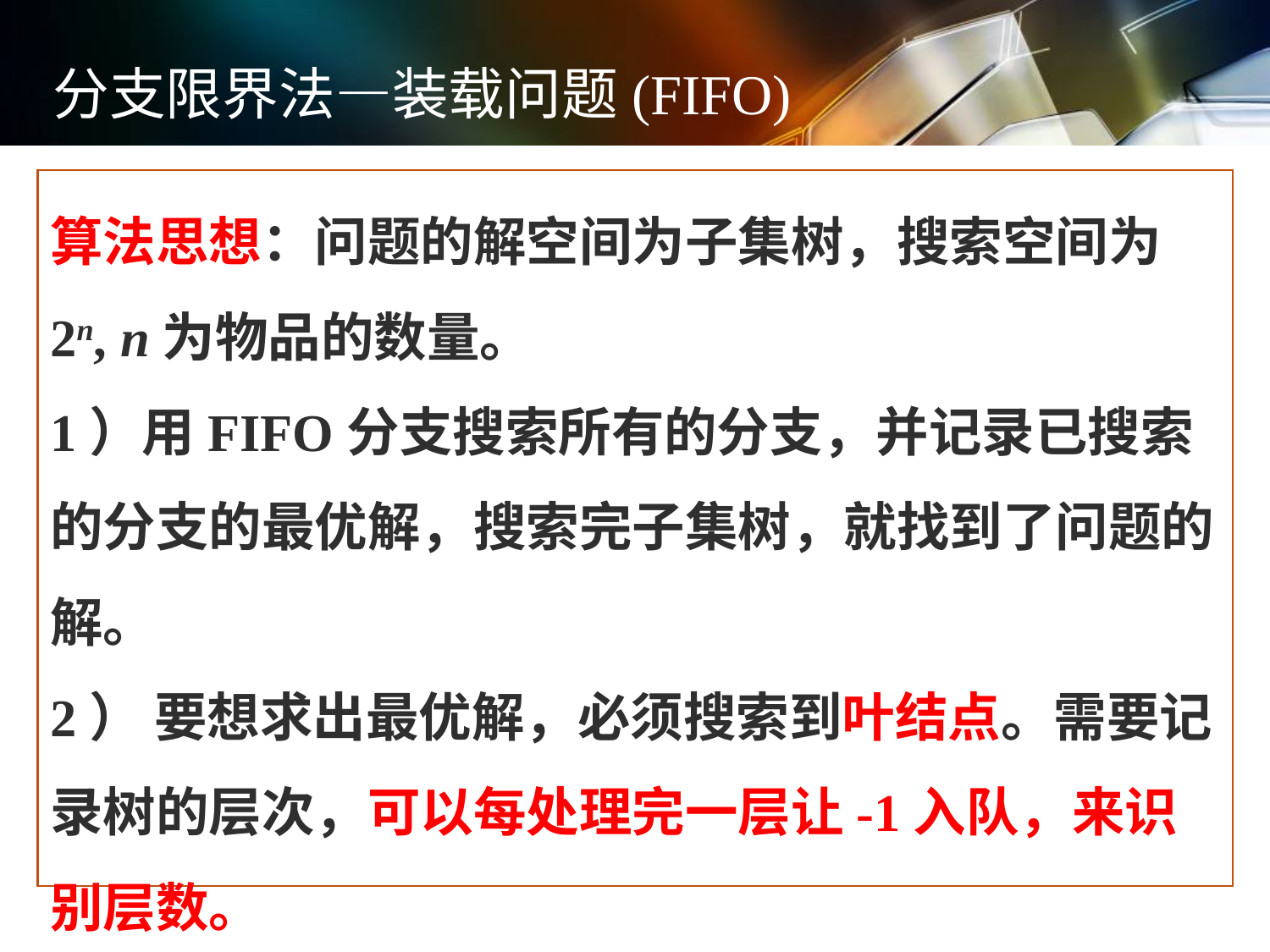

分支限界法—装载问题(FIFO)

算法思想：问题的解空间为子集树，搜索空间为2n, n为物品的数量。
1）用FIFO分支搜索所有的分支，并记录已搜索的分支的最优解，搜索完子集树，就找到了问题的解。
2） 要想求出最优解，必须搜索到叶结点。需要记录树的层次，可以每处理完一层让-1入队，来识别层数。